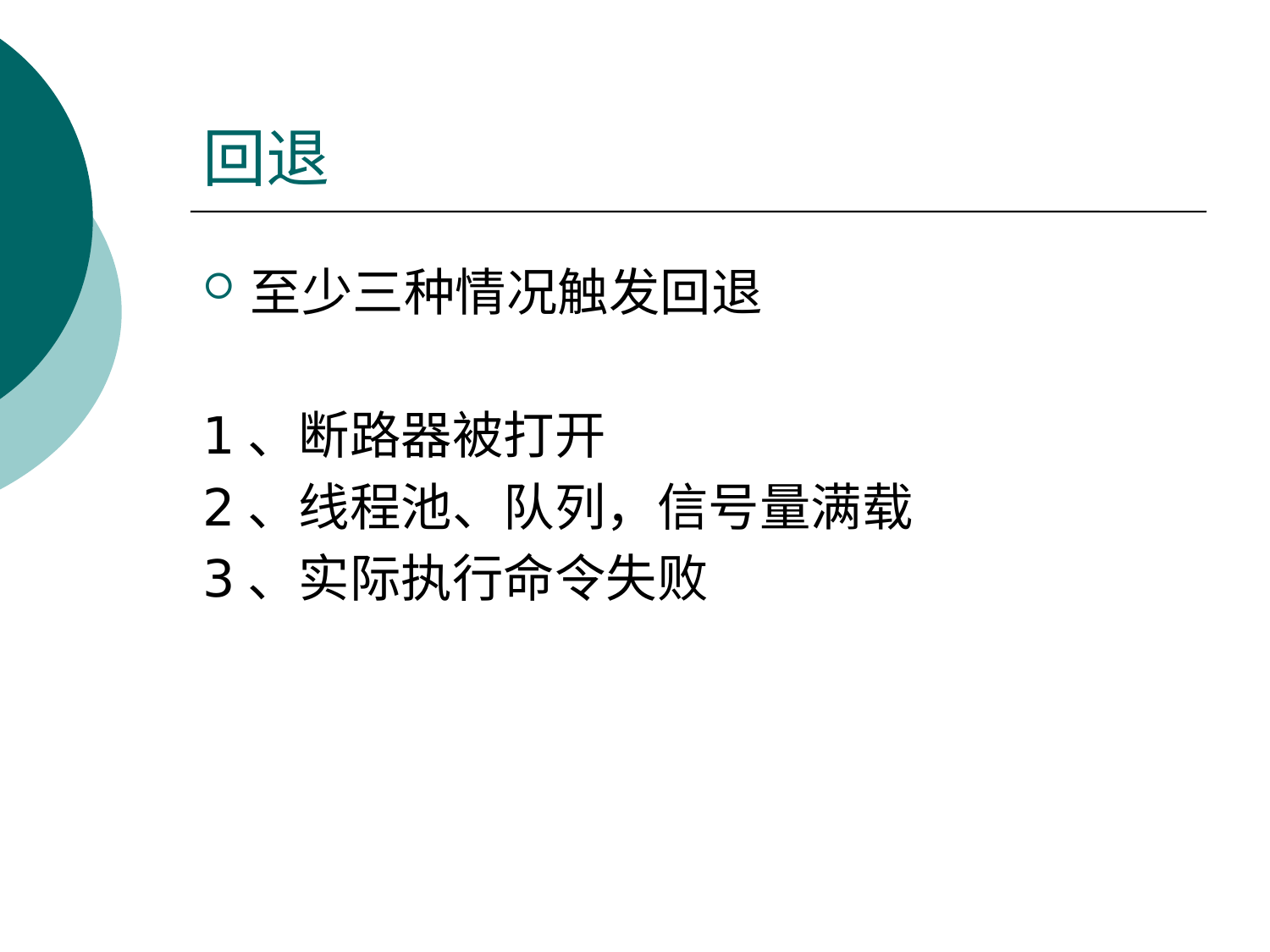

# 回退
至少三种情况触发回退

1、断路器被打开
2、线程池、队列，信号量满载
3、实际执行命令失败